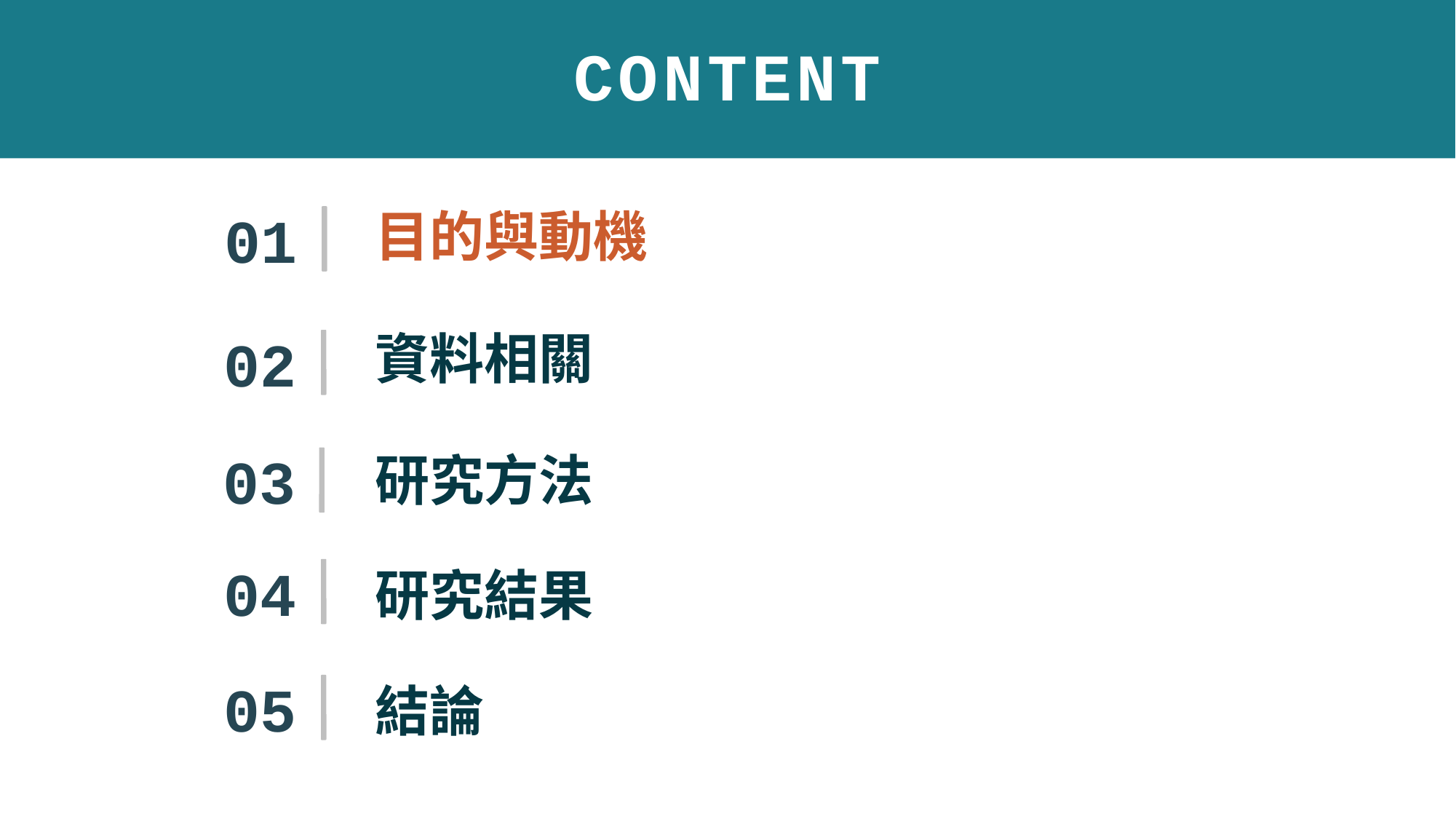

# CONTENT
目的與動機
資料相關
研究方法
研究結果
結論